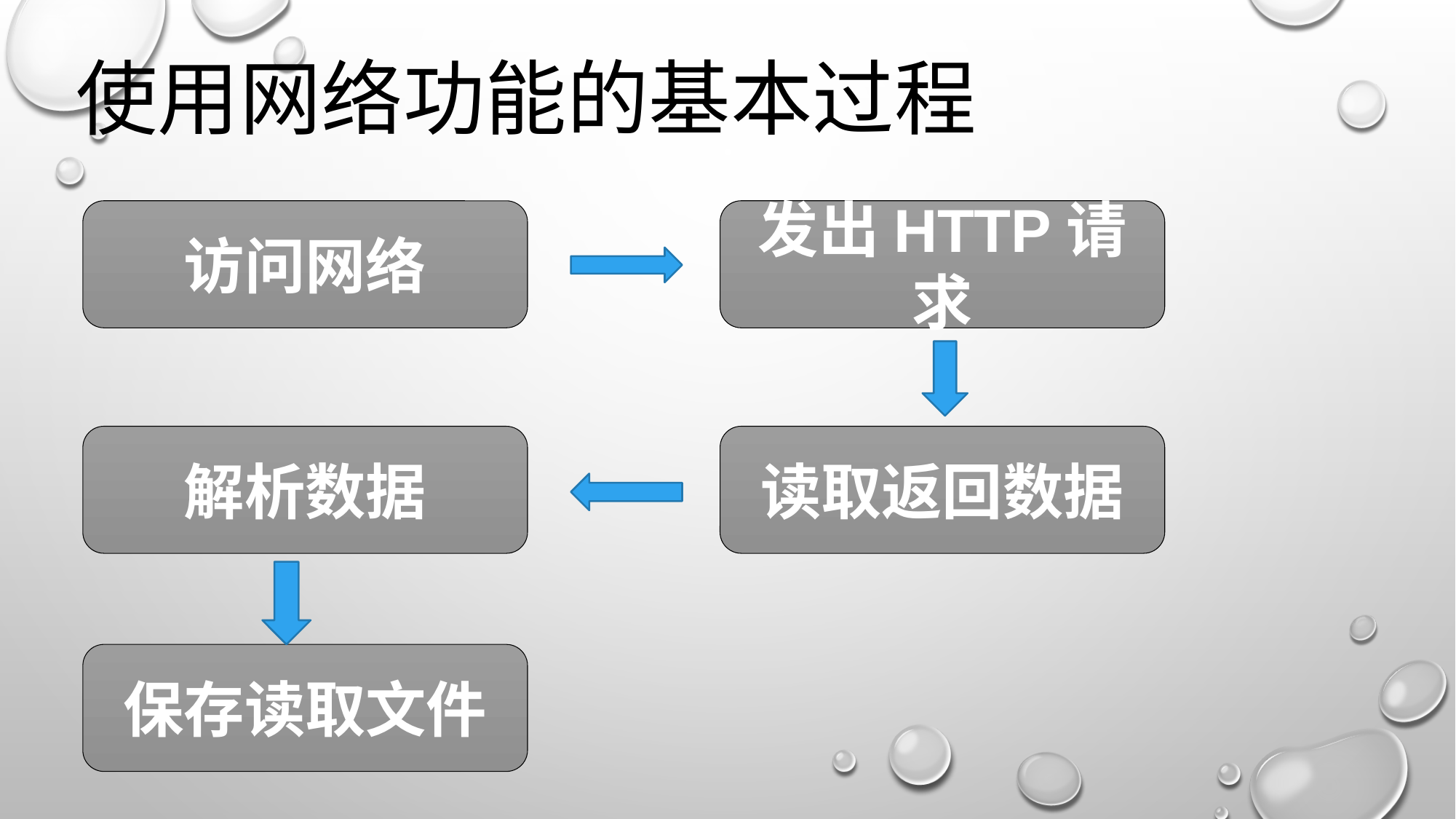

# 使用网络功能的基本过程
访问网络
发出HTTP请求

解析数据
读取返回数据

保存读取文件